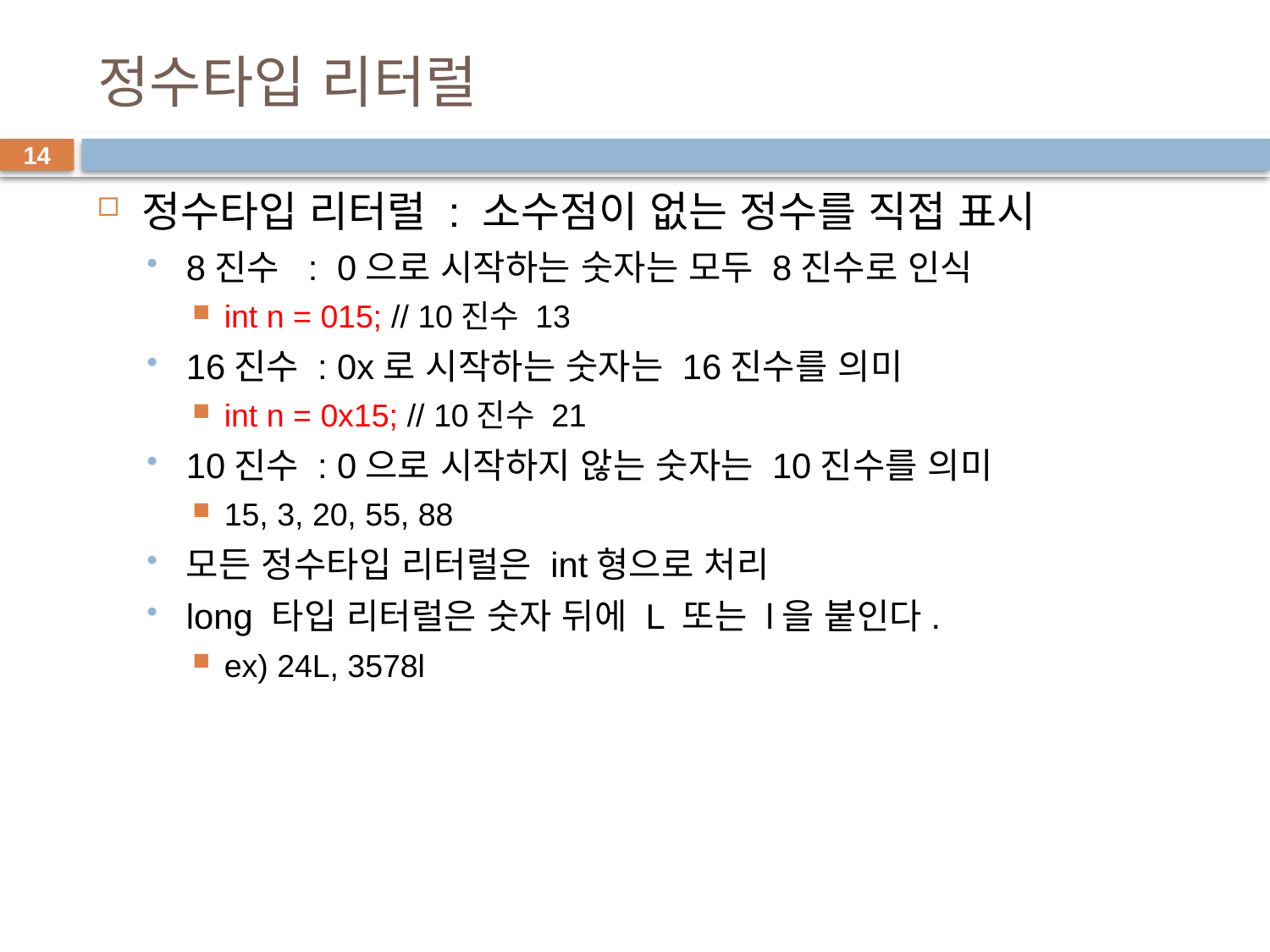

# 정수타입 리터럴
14
정수타입 리터럴 : 소수점이 없는 정수를 직접 표시
8진수  :  0으로 시작하는 숫자는 모두 8진수로 인식
int n = 015; // 10진수 13
16진수 : 0x로 시작하는 숫자는 16진수를 의미
int n = 0x15; // 10진수 21
10진수 : 0으로 시작하지 않는 숫자는 10진수를 의미
15, 3, 20, 55, 88
모든 정수타입 리터럴은 int형으로 처리
long 타입 리터럴은 숫자 뒤에 L 또는 l을 붙인다.
ex) 24L, 3578l